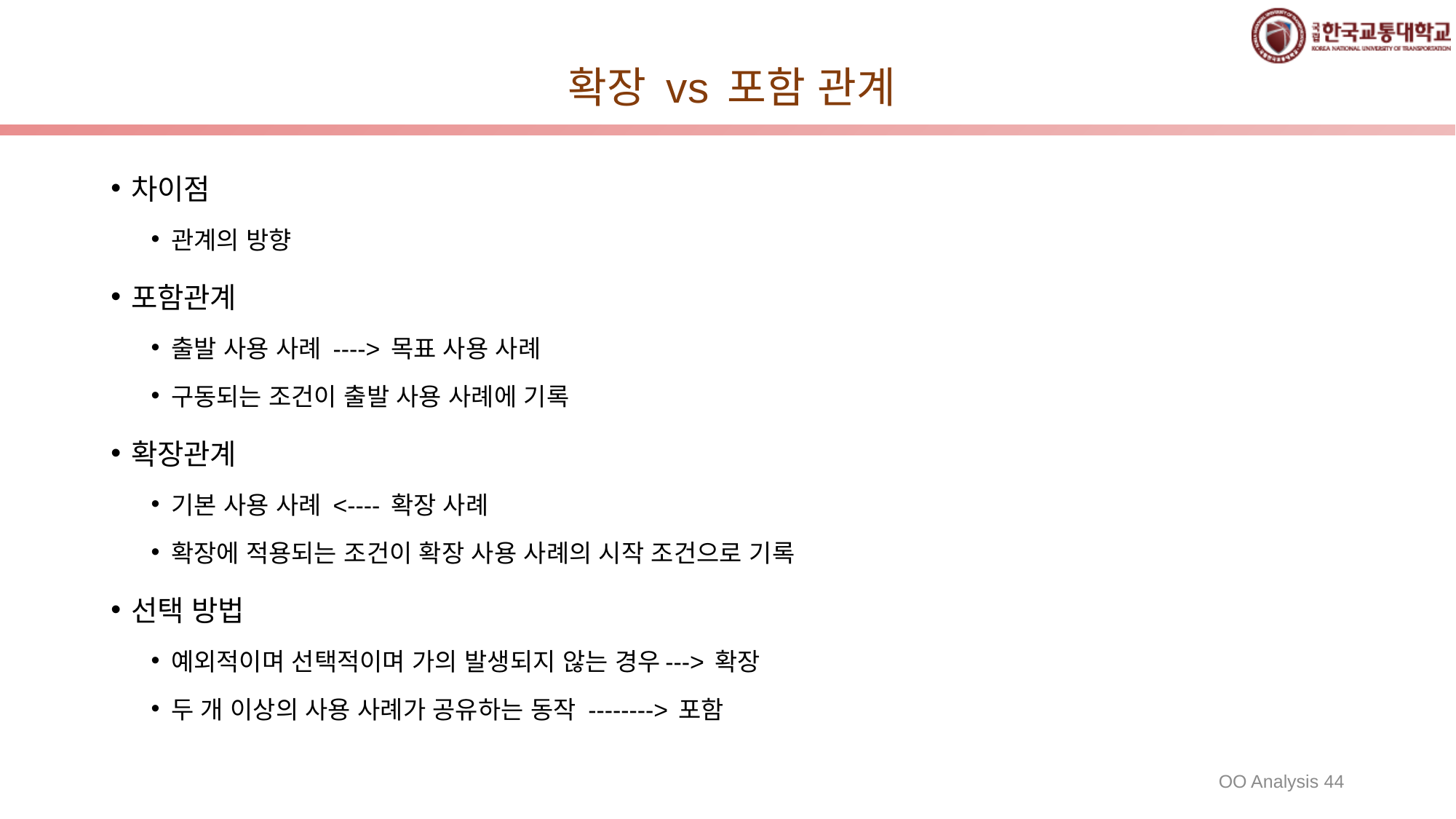

# 확장 vs 포함 관계
차이점
관계의 방향
포함관계
출발 사용 사례 ----> 목표 사용 사례
구동되는 조건이 출발 사용 사례에 기록
확장관계
기본 사용 사례 <---- 확장 사례
확장에 적용되는 조건이 확장 사용 사례의 시작 조건으로 기록
선택 방법
예외적이며 선택적이며 가의 발생되지 않는 경우---> 확장
두 개 이상의 사용 사례가 공유하는 동작 --------> 포함
OO Analysis 44